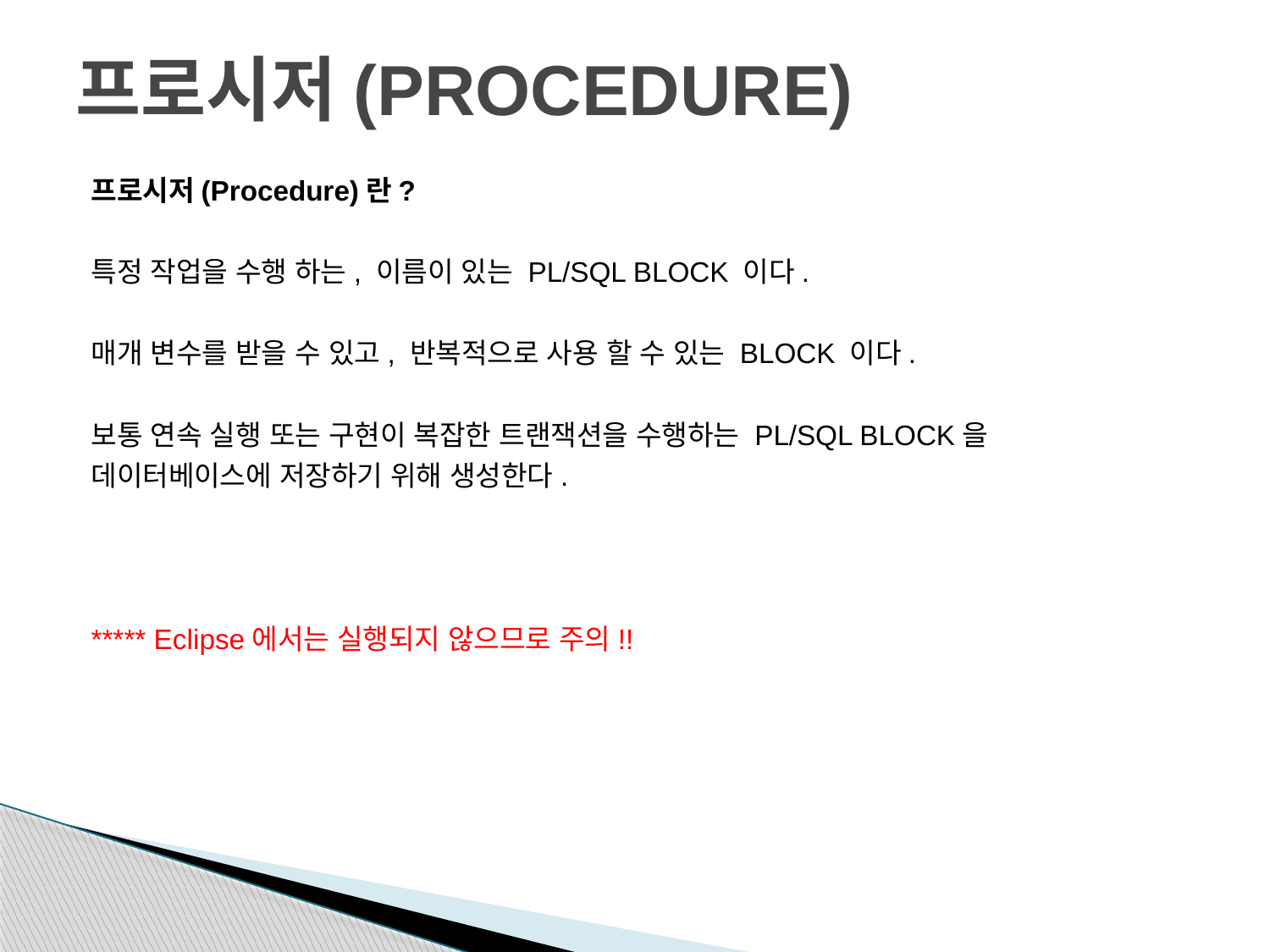

# 프로시저(PROCEDURE)
프로시저(Procedure)란?

특정 작업을 수행 하는, 이름이 있는 PL/SQL BLOCK 이다.

매개 변수를 받을 수 있고, 반복적으로 사용 할 수 있는 BLOCK 이다.

보통 연속 실행 또는 구현이 복잡한 트랜잭션을 수행하는 PL/SQL BLOCK을
데이터베이스에 저장하기 위해 생성한다.

***** Eclipse에서는 실행되지 않으므로 주의!!